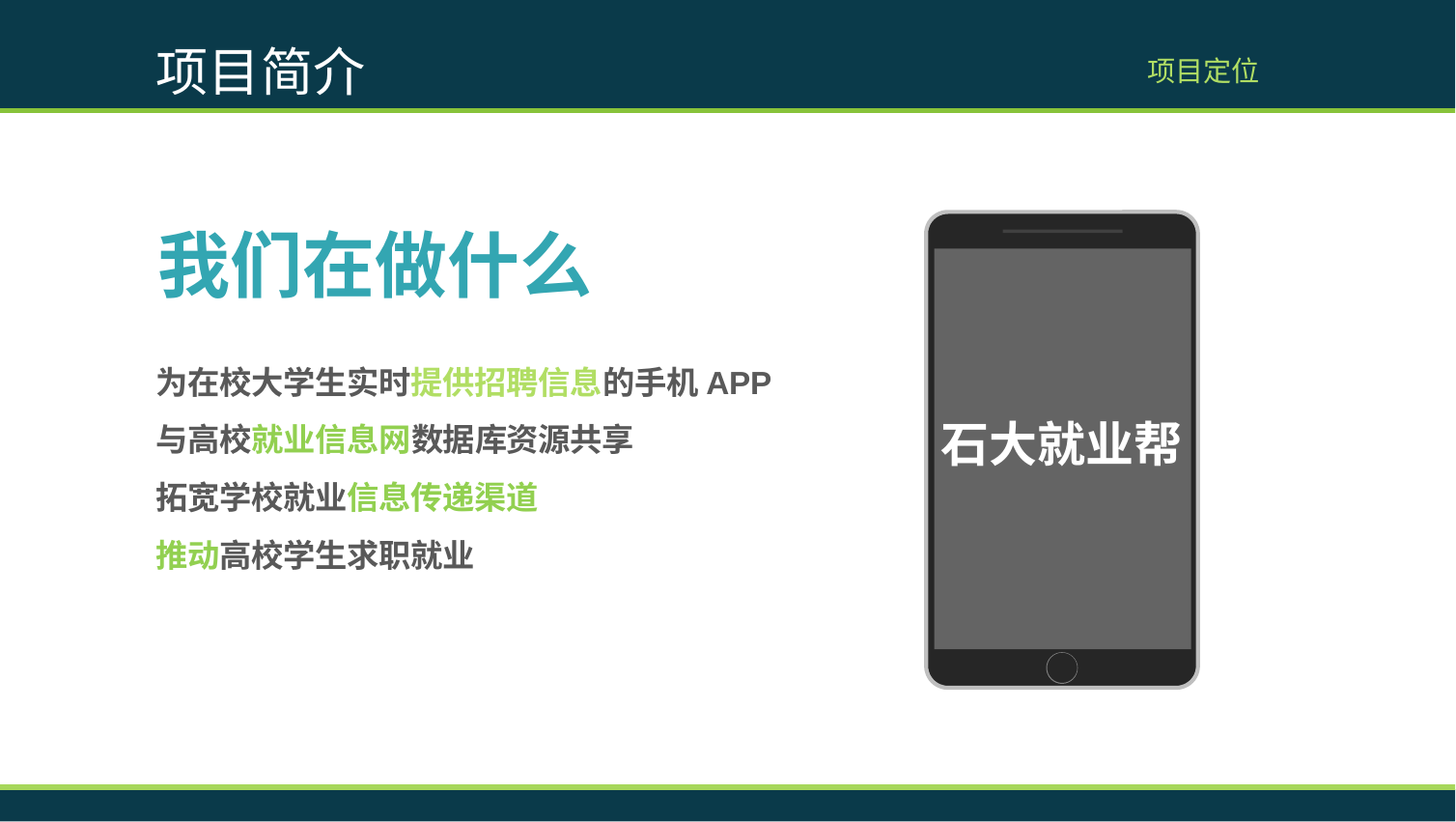

项目简介

项目定位
我们在做什么

为在校大学生实时提供招聘信息的手机APP与高校就业信息网数据库资源共享
拓宽学校就业信息传递渠道
推动高校学生求职就业

石大就业帮